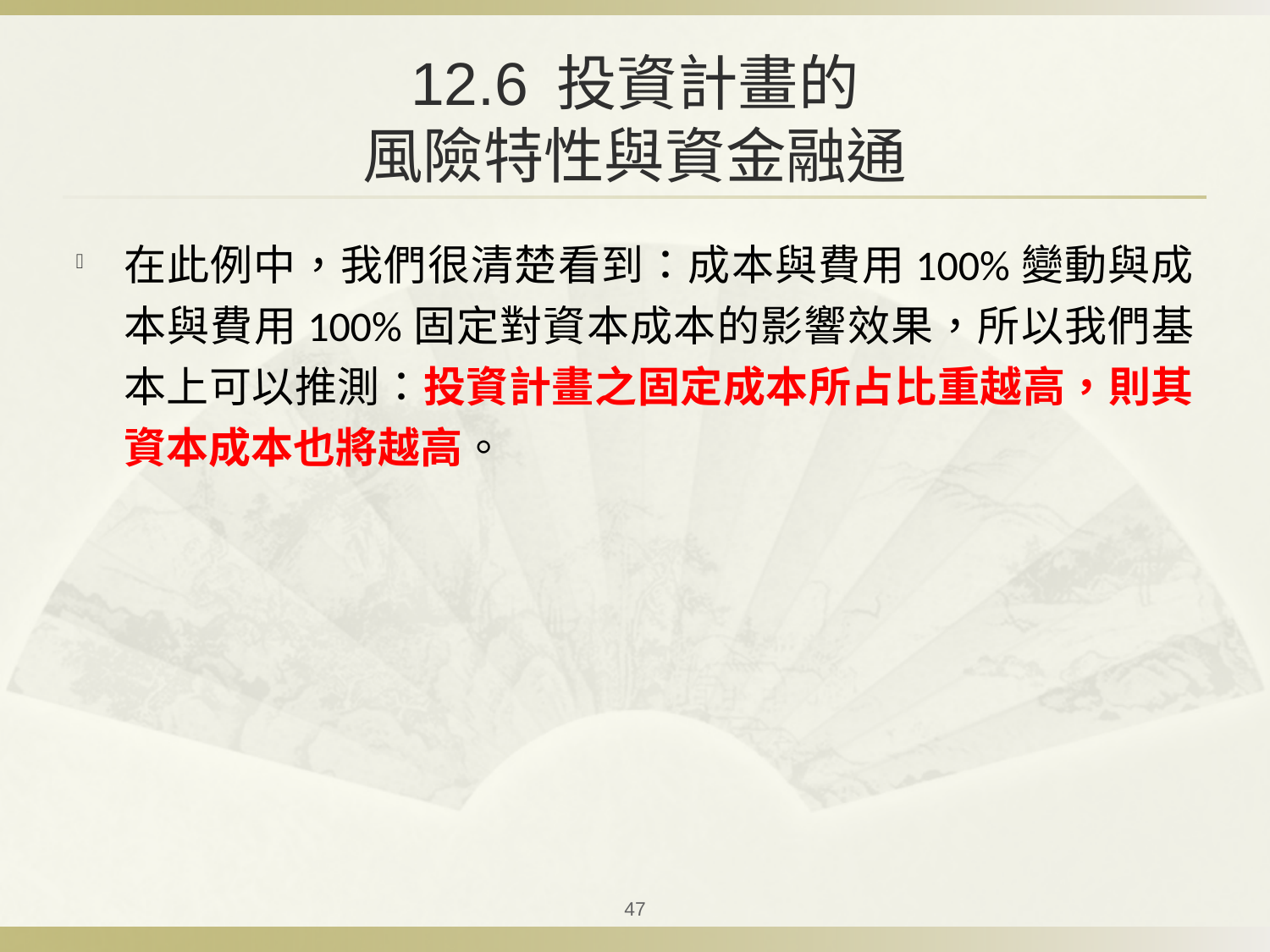

# 12.6 投資計畫的 風險特性與資金融通
在此例中，我們很清楚看到：成本與費用100%變動與成本與費用100%固定對資本成本的影響效果，所以我們基本上可以推測：投資計畫之固定成本所占比重越高，則其資本成本也將越高。
47